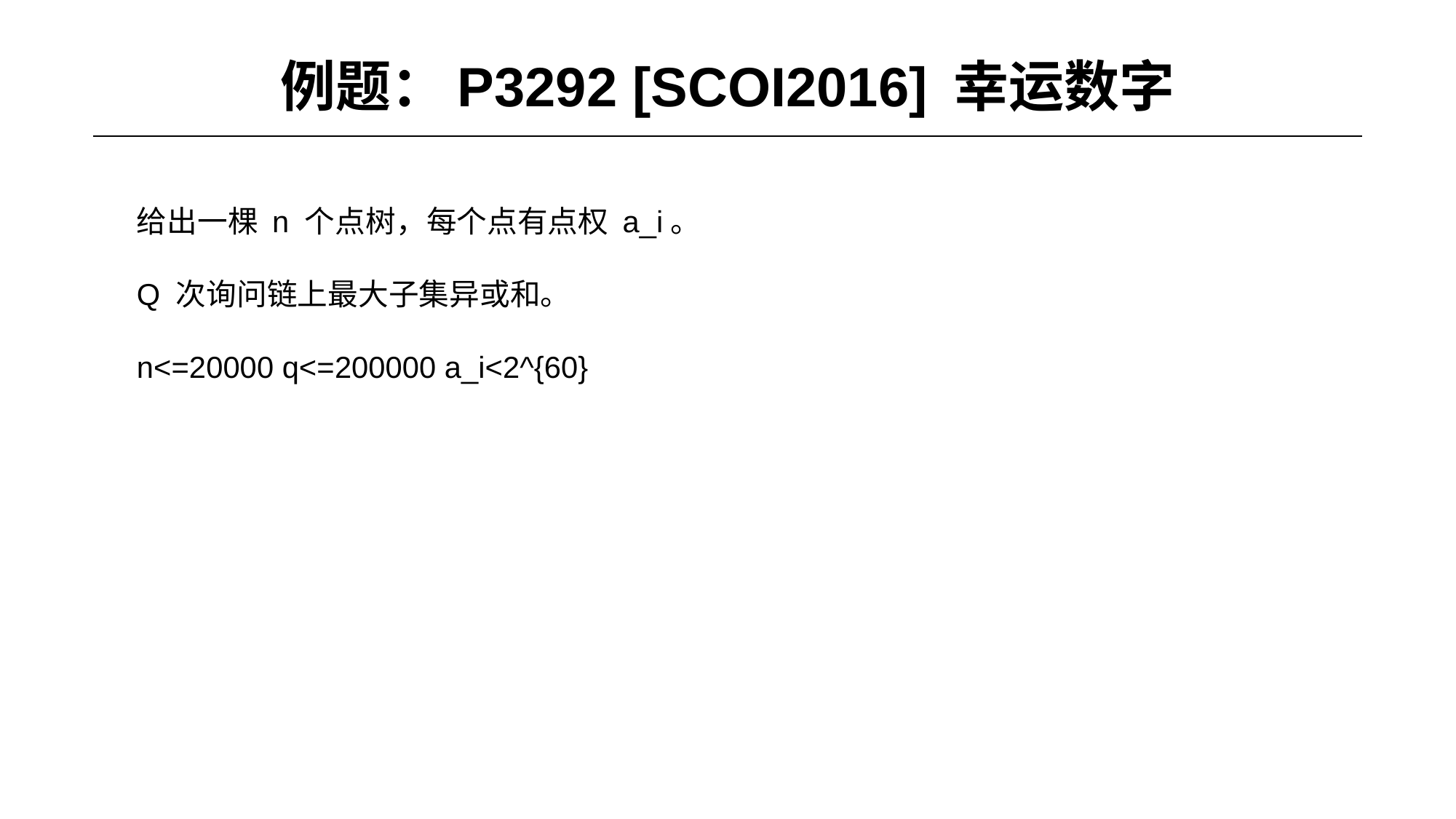

# 例题：P3292 [SCOI2016] 幸运数字
给出一棵 n 个点树，每个点有点权 a_i。

Q 次询问链上最大子集异或和。

n<=20000 q<=200000 a_i<2^{60}